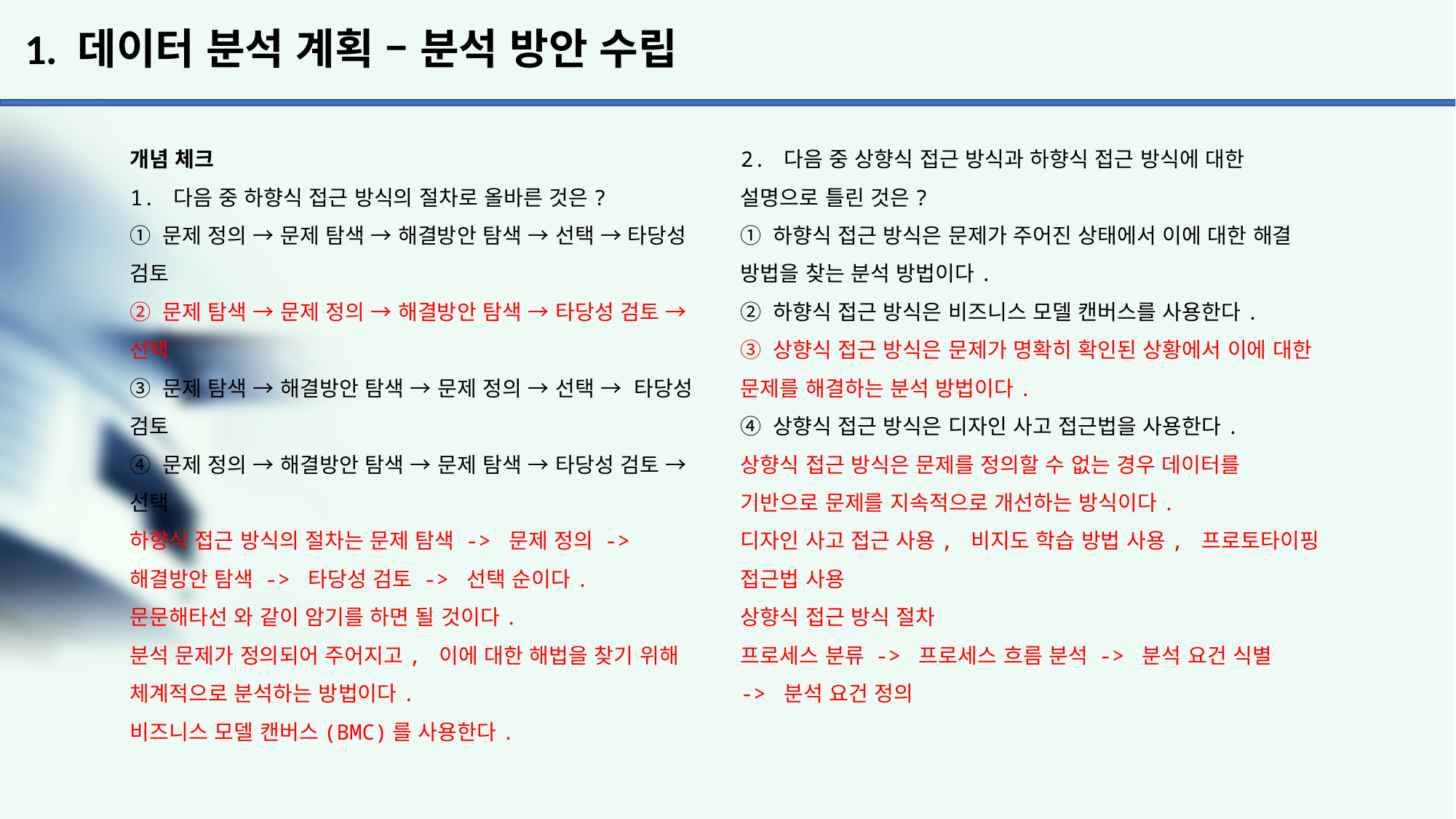

# 1. 데이터 분석 계획 – 분석 방안 수립
개념 체크
1. 다음 중 하향식 접근 방식의 절차로 올바른 것은?
① 문제 정의 → 문제 탐색 → 해결방안 탐색 → 선택 → 타당성 검토
② 문제 탐색 → 문제 정의 → 해결방안 탐색 → 타당성 검토 → 선택
③ 문제 탐색 → 해결방안 탐색 → 문제 정의 → 선택 →  타당성 검토
④ 문제 정의 → 해결방안 탐색 → 문제 탐색 → 타당성 검토 → 선택
하향식 접근 방식의 절차는 문제 탐색 -> 문제 정의 -> 해결방안 탐색 -> 타당성 검토 -> 선택 순이다.
문문해타선 와 같이 암기를 하면 될 것이다.
분석 문제가 정의되어 주어지고, 이에 대한 해법을 찾기 위해 체계적으로 분석하는 방법이다.
비즈니스 모델 캔버스(BMC)를 사용한다.
2. 다음 중 상향식 접근 방식과 하향식 접근 방식에 대한 설명으로 틀린 것은?
① 하향식 접근 방식은 문제가 주어진 상태에서 이에 대한 해결 방법을 찾는 분석 방법이다.
② 하향식 접근 방식은 비즈니스 모델 캔버스를 사용한다.
③ 상향식 접근 방식은 문제가 명확히 확인된 상황에서 이에 대한 문제를 해결하는 분석 방법이다.
④ 상향식 접근 방식은 디자인 사고 접근법을 사용한다.
상향식 접근 방식은 문제를 정의할 수 없는 경우 데이터를
기반으로 문제를 지속적으로 개선하는 방식이다.
디자인 사고 접근 사용, 비지도 학습 방법 사용, 프로토타이핑 접근법 사용
상향식 접근 방식 절차
프로세스 분류 -> 프로세스 흐름 분석 -> 분석 요건 식별
-> 분석 요건 정의